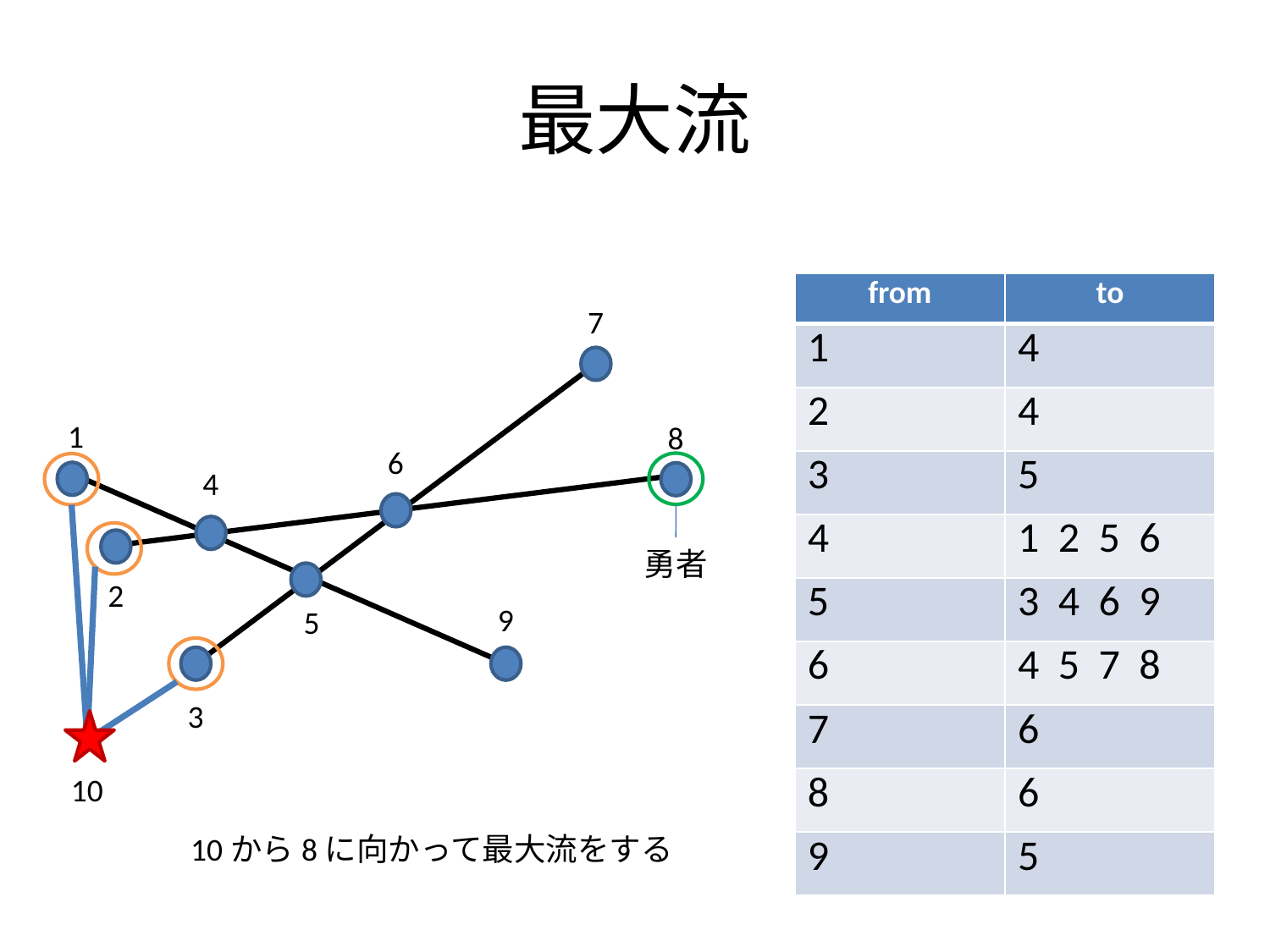

# 最大流
| from | to |
| --- | --- |
| 1 | 4 |
| 2 | 4 |
| 3 | 5 |
| 4 | 1 2 5 6 |
| 5 | 3 4 6 9 |
| 6 | 4 5 7 8 |
| 7 | 6 |
| 8 | 6 |
| 9 | 5 |
7

1
8
6

4

勇者

2
9
5

3

10
10から8に向かって最大流をする